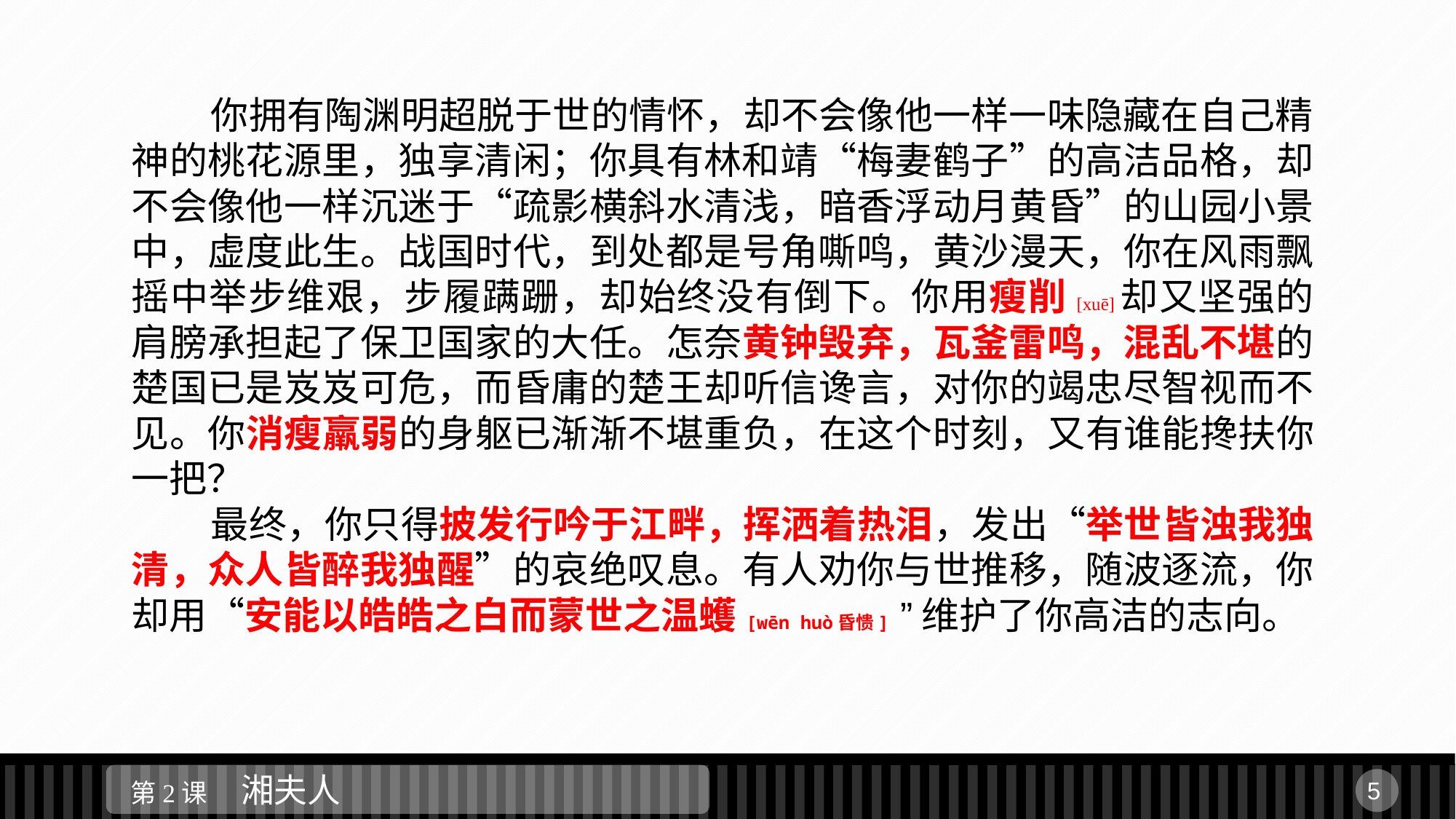

你拥有陶渊明超脱于世的情怀，却不会像他一样一味隐藏在自己精神的桃花源里，独享清闲；你具有林和靖“梅妻鹤子”的高洁品格，却不会像他一样沉迷于“疏影横斜水清浅，暗香浮动月黄昏”的山园小景中，虚度此生。战国时代，到处都是号角嘶鸣，黄沙漫天，你在风雨飘摇中举步维艰，步履蹒跚，却始终没有倒下。你用瘦削[xuē]却又坚强的肩膀承担起了保卫国家的大任。怎奈黄钟毁弃，瓦釜雷鸣，混乱不堪的楚国已是岌岌可危，而昏庸的楚王却听信谗言，对你的竭忠尽智视而不见。你消瘦羸弱的身躯已渐渐不堪重负，在这个时刻，又有谁能搀扶你一把？
        最终，你只得披发行吟于江畔，挥洒着热泪，发出“举世皆浊我独清，众人皆醉我独醒”的哀绝叹息。有人劝你与世推移，随波逐流，你却用“安能以皓皓之白而蒙世之温蠖[wēn huò昏愦] ”维护了你高洁的志向。